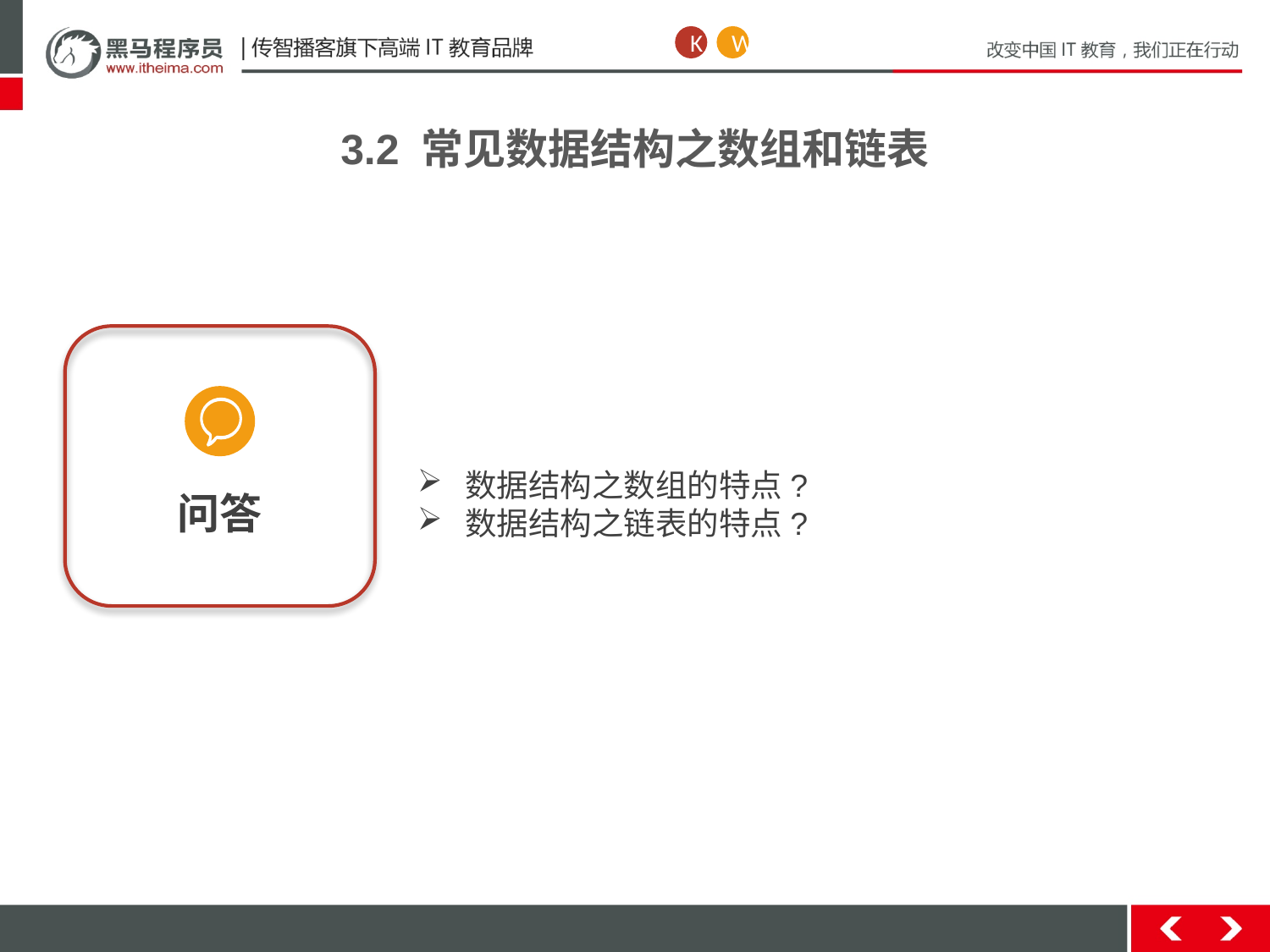

K
W
3.2 常见数据结构之数组和链表

问答
数据结构之数组的特点?
数据结构之链表的特点?